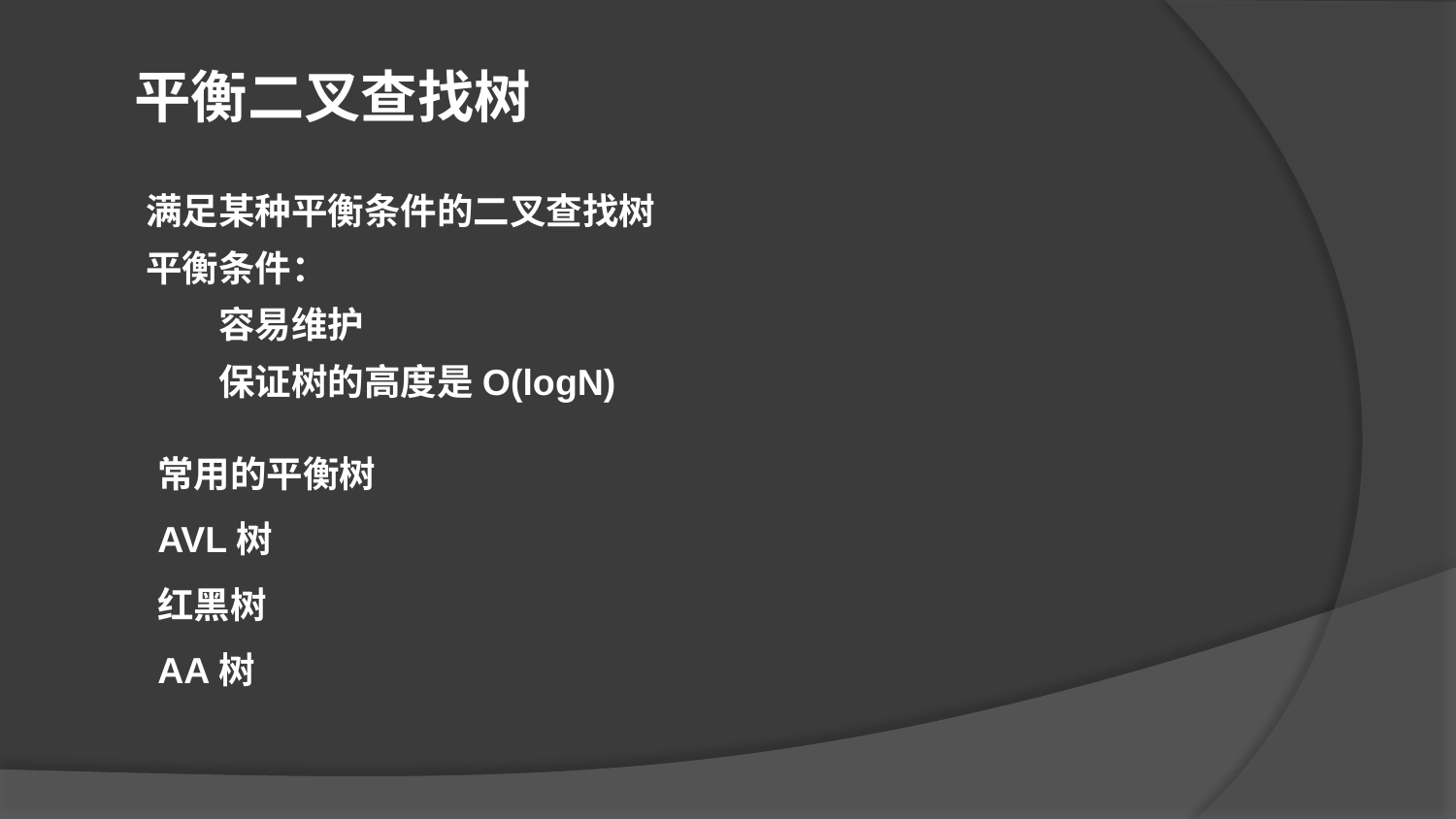

平衡二叉查找树
满足某种平衡条件的二叉查找树
平衡条件：
容易维护
保证树的高度是O(logN)
常用的平衡树
AVL树
红黑树
AA树